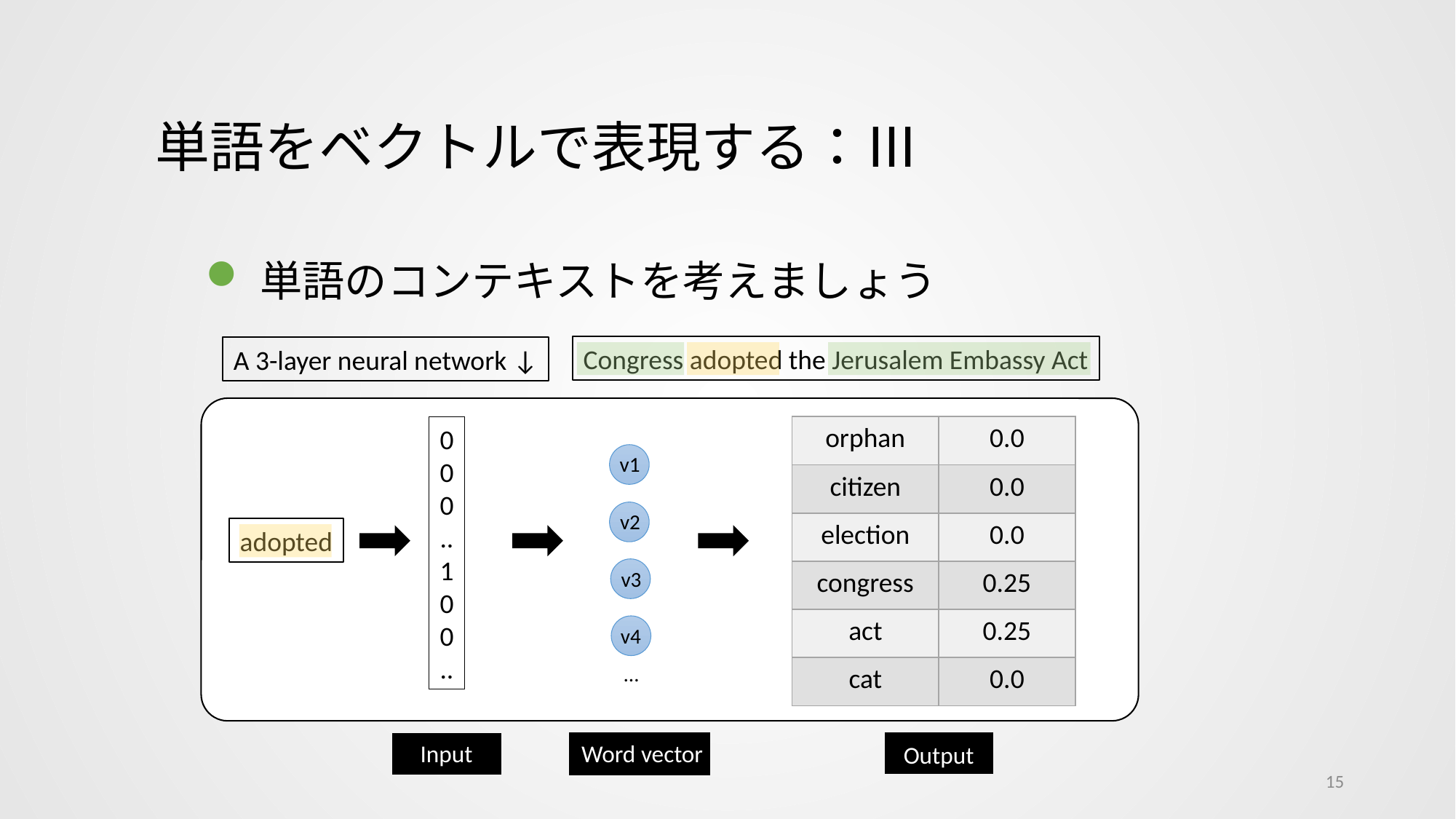

単語をベクトルで表現する：Ⅲ
単語のコンテキストを考えましょう
Congress adopted the Jerusalem Embassy Act
A 3-layer neural network ↓

0
0
0
..
1
0
0
..
| orphan | 0.0 |
| --- | --- |
| citizen | 0.0 |
| election | 0.0 |
| congress | 0.25 |
| act | 0.25 |
| cat | 0.0 |

v1

v2

adopted

v3

v4
…
Input

Word vector

Output
15